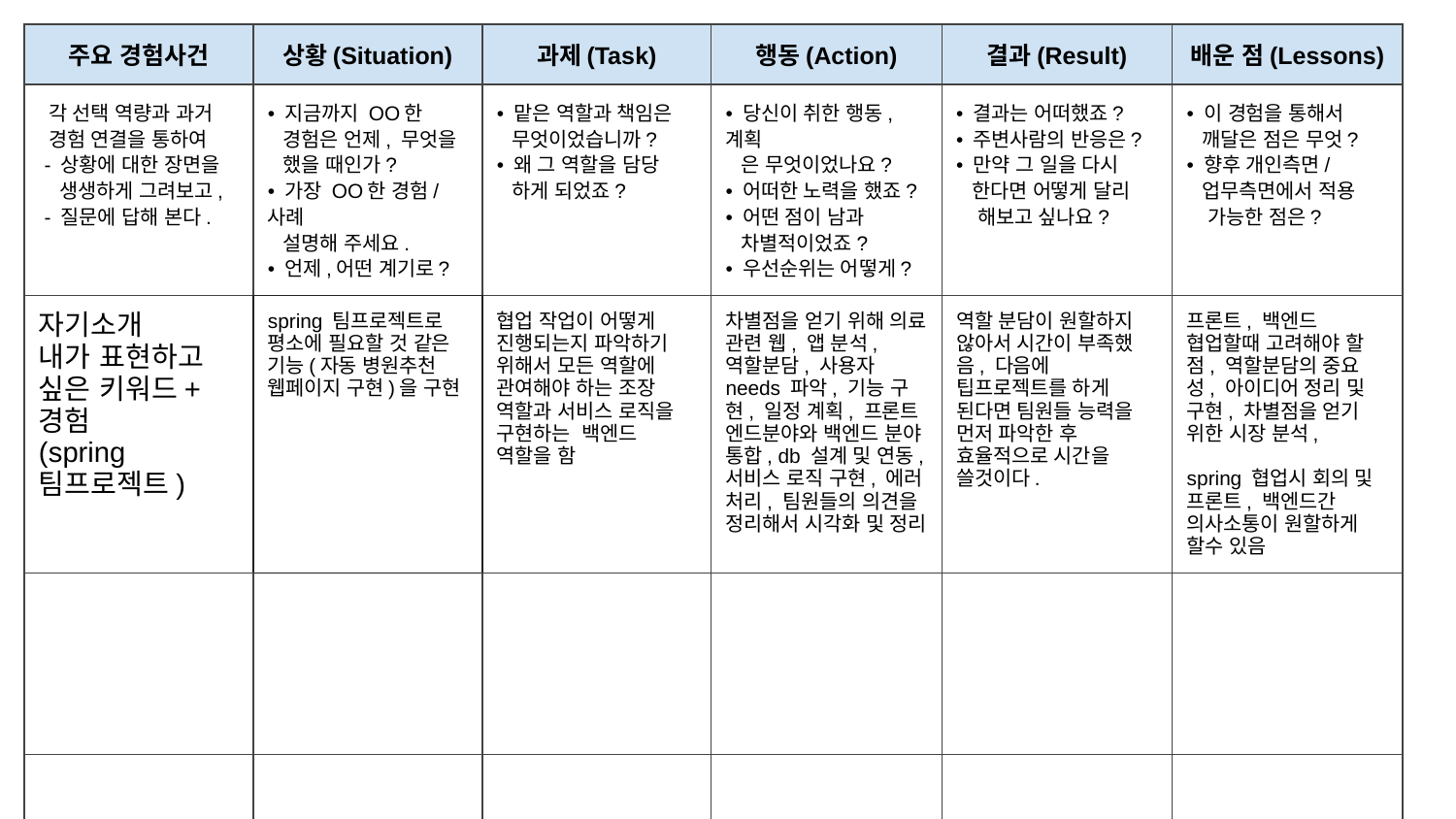

| 주요 경험사건 | 상황(Situation) | 과제(Task) | 행동(Action) | 결과(Result) | 배운 점(Lessons) |
| --- | --- | --- | --- | --- | --- |
| 각 선택 역량과 과거 경험 연결을 통하여 - 상황에 대한 장면을 생생하게 그려보고, - 질문에 답해 본다. | • 지금까지 OO한 경험은 언제, 무엇을 했을 때인가? • 가장 OO한 경험/사례 설명해 주세요. • 언제,어떤 계기로? | • 맡은 역할과 책임은 무엇이었습니까? • 왜 그 역할을 담당 하게 되었죠? | • 당신이 취한 행동,계획 은 무엇이었나요? • 어떠한 노력을 했죠? • 어떤 점이 남과 차별적이었죠? • 우선순위는 어떻게? | • 결과는 어떠했죠? • 주변사람의 반응은? • 만약 그 일을 다시 한다면 어떻게 달리 해보고 싶나요? | • 이 경험을 통해서 깨달은 점은 무엇? • 향후 개인측면/ 업무측면에서 적용 가능한 점은? |
| 자기소개 내가 표현하고 싶은 키워드+경험 (spring 팀프로젝트) | spring 팀프로젝트로 평소에 필요할 것 같은 기능(자동 병원추천 웹페이지 구현)을 구현 | 협업 작업이 어떻게 진행되는지 파악하기 위해서 모든 역할에 관여해야 하는 조장 역할과 서비스 로직을 구현하는 백엔드 역할을 함 | 차별점을 얻기 위해 의료 관련 웹, 앱 분석, 역할분담, 사용자 needs 파악, 기능 구현, 일정 계획, 프론트 엔드분야와 백엔드 분야 통합, db 설계 및 연동, 서비스 로직 구현, 에러 처리, 팀원들의 의견을 정리해서 시각화 및 정리 | 역할 분담이 원할하지 않아서 시간이 부족했음, 다음에 팁프로젝트를 하게 된다면 팀원들 능력을 먼저 파악한 후 효율적으로 시간을 쓸것이다. | 프론트, 백엔드 협업할때 고려해야 할점, 역할분담의 중요성, 아이디어 정리 및 구현, 차별점을 얻기 위한 시장 분석, spring 협업시 회의 및 프론트, 백엔드간 의사소통이 원할하게 할수 있음 |
|  |  |  |  |  |  |
|  |  |  |  |  |  |